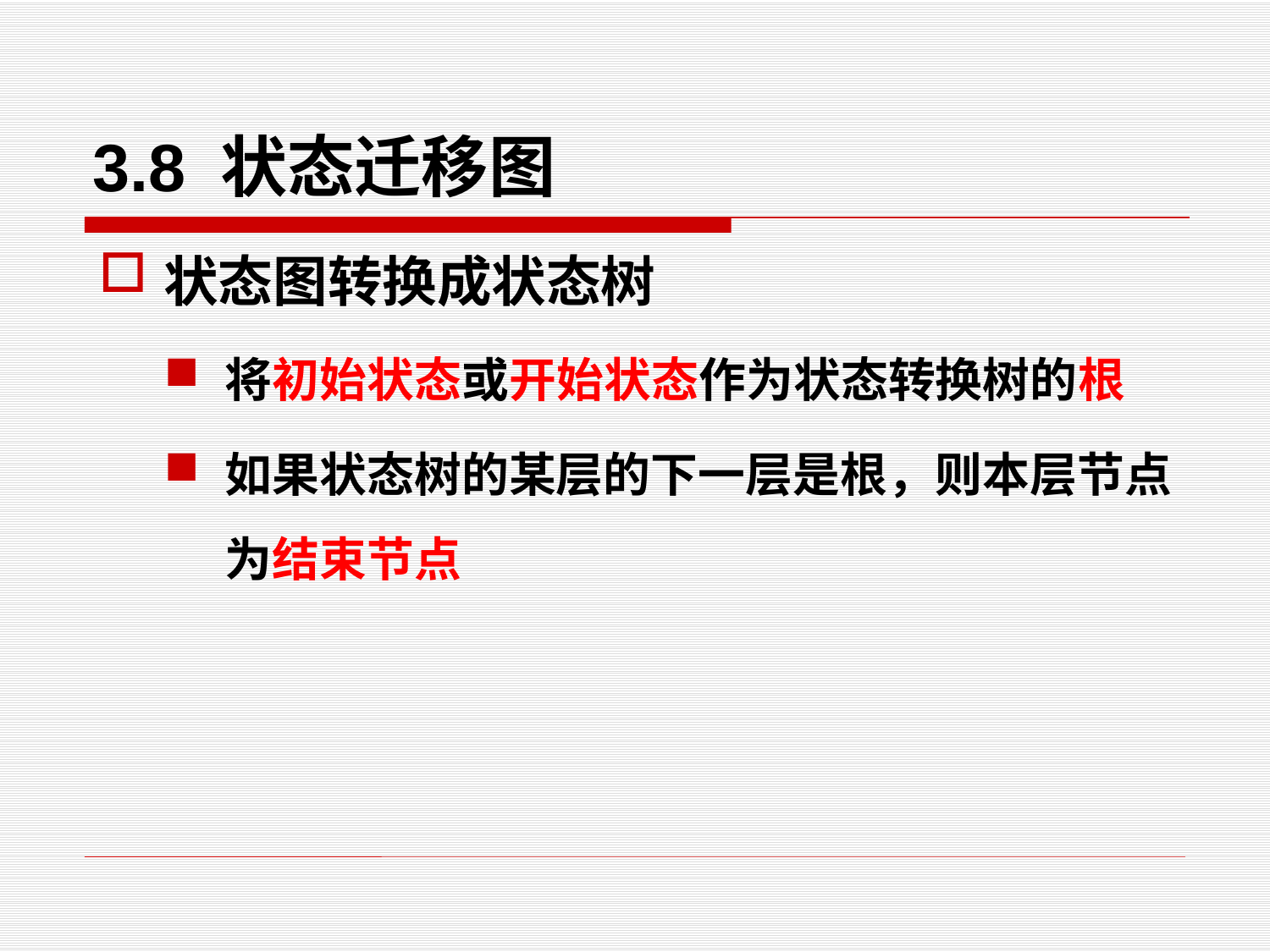

3.8 状态迁移图
状态图转换成状态树
将初始状态或开始状态作为状态转换树的根
如果状态树的某层的下一层是根，则本层节点为结束节点